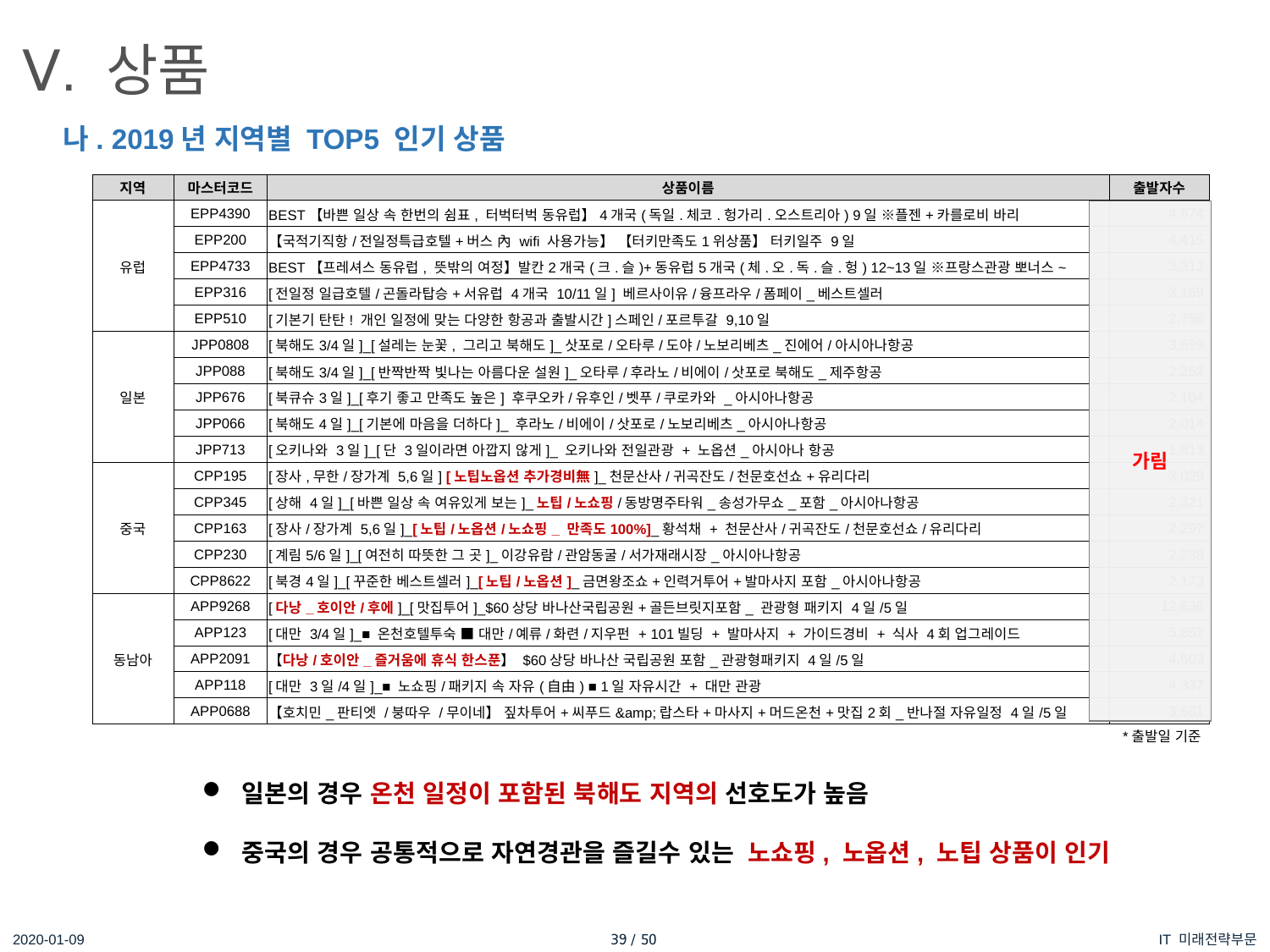

Ⅴ. 상품
나. 2019년 지역별 TOP5 인기 상품
| 지역 | 마스터코드 | 상품이름 | 출발자수 |
| --- | --- | --- | --- |
| 유럽 | EPP4390 | BEST【바쁜 일상 속 한번의 쉼표, 터벅터벅 동유럽】4개국(독일.체코.헝가리.오스트리아) 9일 ※플젠+카를로비 바리 | 4,674 |
|  | EPP200 | 【국적기직항/전일정특급호텔+버스 內 wifi 사용가능】 【터키만족도1위상품】 터키일주 9일 | 4,415 |
|  | EPP4733 | BEST【프레셔스 동유럽, 뜻밖의 여정】발칸2개국(크.슬)+동유럽5개국(체.오.독.슬.헝) 12~13일 ※프랑스관광 뽀너스~ | 3,312 |
|  | EPP316 | [전일정 일급호텔/곤돌라탑승+서유럽 4개국 10/11일] 베르사이유/융프라우/폼페이\_베스트셀러 | 3,169 |
|  | EPP510 | [기본기 탄탄! 개인 일정에 맞는 다양한 항공과 출발시간]스페인/포르투갈 9,10일 | 2,756 |
| 일본 | JPP0808 | [북해도3/4일]\_[설레는 눈꽃, 그리고 북해도]\_삿포로/오타루/도야/노보리베츠\_진에어/아시아나항공 | 3,599 |
|  | JPP088 | [북해도3/4일]\_[반짝반짝 빛나는 아름다운 설원]\_오타루/후라노/비에이/삿포로 북해도\_제주항공 | 2,252 |
|  | JPP676 | [북큐슈3일]\_[후기 좋고 만족도 높은] 후쿠오카/유후인/벳푸/쿠로카와 \_아시아나항공 | 2,104 |
|  | JPP066 | [북해도4일]\_[기본에 마음을 더하다]\_ 후라노/비에이/삿포로/노보리베츠\_아시아나항공 | 2,014 |
|  | JPP713 | [오키나와 3일]\_[단 3일이라면 아깝지 않게]\_ 오키나와 전일관광 + 노옵션\_아시아나 항공 | 1,813 |
| 중국 | CPP195 | [장사,무한/장가계 5,6일] [노팁노옵션 추가경비無]\_천문산사/귀곡잔도/천문호선쇼+유리다리 | 3,029 |
|  | CPP345 | [상해 4일]\_[바쁜 일상 속 여유있게 보는]\_노팁/노쇼핑/동방명주타워\_송성가무쇼\_포함\_아시아나항공 | 2,321 |
|  | CPP163 | [장사/장가계 5,6일]\_[노팁/노옵션/노쇼핑\_ 만족도100%]\_황석채 + 천문산사/귀곡잔도/천문호선쇼/유리다리 | 2,297 |
|  | CPP230 | [계림5/6일]\_[여전히 따뜻한 그 곳]\_이강유람/관암동굴/서가재래시장\_아시아나항공 | 2,239 |
|  | CPP8622 | [북경4일]\_[꾸준한 베스트셀러]\_[노팁/노옵션]\_금면왕조쇼+인력거투어+발마사지 포함\_아시아나항공 | 2,173 |
| 동남아 | APP9268 | [다낭\_호이안/후에]\_[맛집투어]\_$60상당 바나산국립공원+골든브릿지포함\_ 관광형 패키지 4일/5일 | 12,636 |
|  | APP123 | [대만 3/4일]\_■ 온천호텔투숙 ■ 대만/예류/화련/지우펀 + 101빌딩 + 발마사지 + 가이드경비 + 식사 4회 업그레이드 | 5,852 |
|  | APP2091 | 【다낭/호이안\_즐거움에 휴식 한스푼】 $60상당 바나산 국립공원 포함\_관광형패키지 4일/5일 | 4,603 |
|  | APP118 | [대만 3일/4일]\_■ 노쇼핑/패키지 속 자유(自由) ■ 1일 자유시간 + 대만 관광 | 4,337 |
|  | APP0688 | 【호치민\_판티엣 /붕따우 /무이네】 짚차투어+씨푸드&amp;랍스타+마사지+머드온천+맛집2회\_반나절 자유일정 4일/5일 | 3,661 |
가림
*출발일 기준
일본의 경우 온천 일정이 포함된 북해도 지역의 선호도가 높음
중국의 경우 공통적으로 자연경관을 즐길수 있는  노쇼핑, 노옵션, 노팁 상품이 인기
IT 미래전략부문
39 / 50
2020-01-09